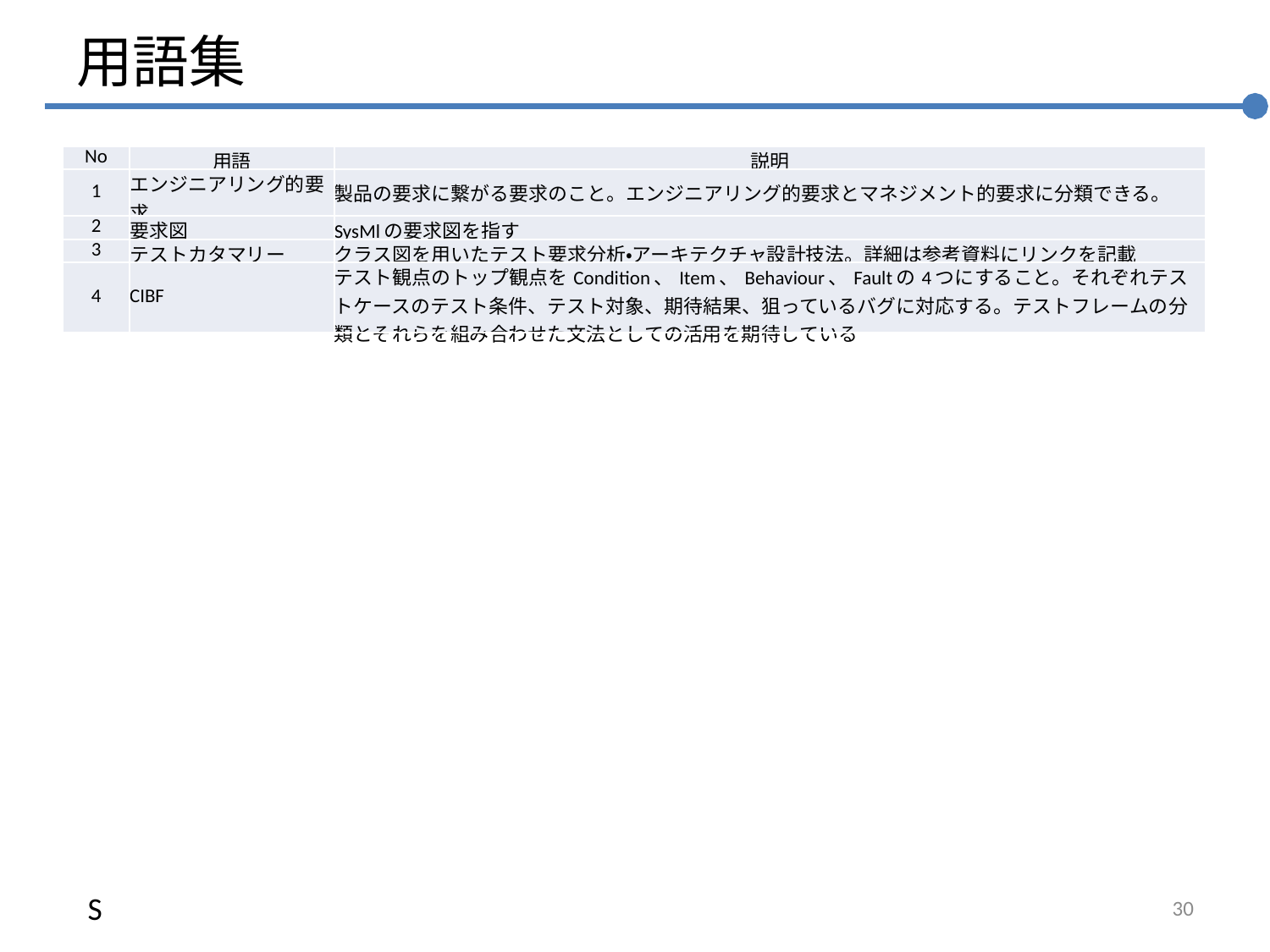

# 用語集
| No | 用語 | 説明 |
| --- | --- | --- |
| 1 | エンジニアリング的要求 | 製品の要求に繋がる要求のこと。エンジニアリング的要求とマネジメント的要求に分類できる。 |
| 2 | 要求図 | SysMlの要求図を指す |
| 3 | テストカタマリー | クラス図を用いたテスト要求分析・アーキテクチャ設計技法。詳細は参考資料にリンクを記載 |
| 4 | CIBF | テスト観点のトップ観点をCondition、Item、Behaviour、Faultの4つにすること。それぞれテストケースのテスト条件、テスト対象、期待結果、狙っているバグに対応する。テストフレームの分類とそれらを組み合わせた文法としての活用を期待している |
S
30